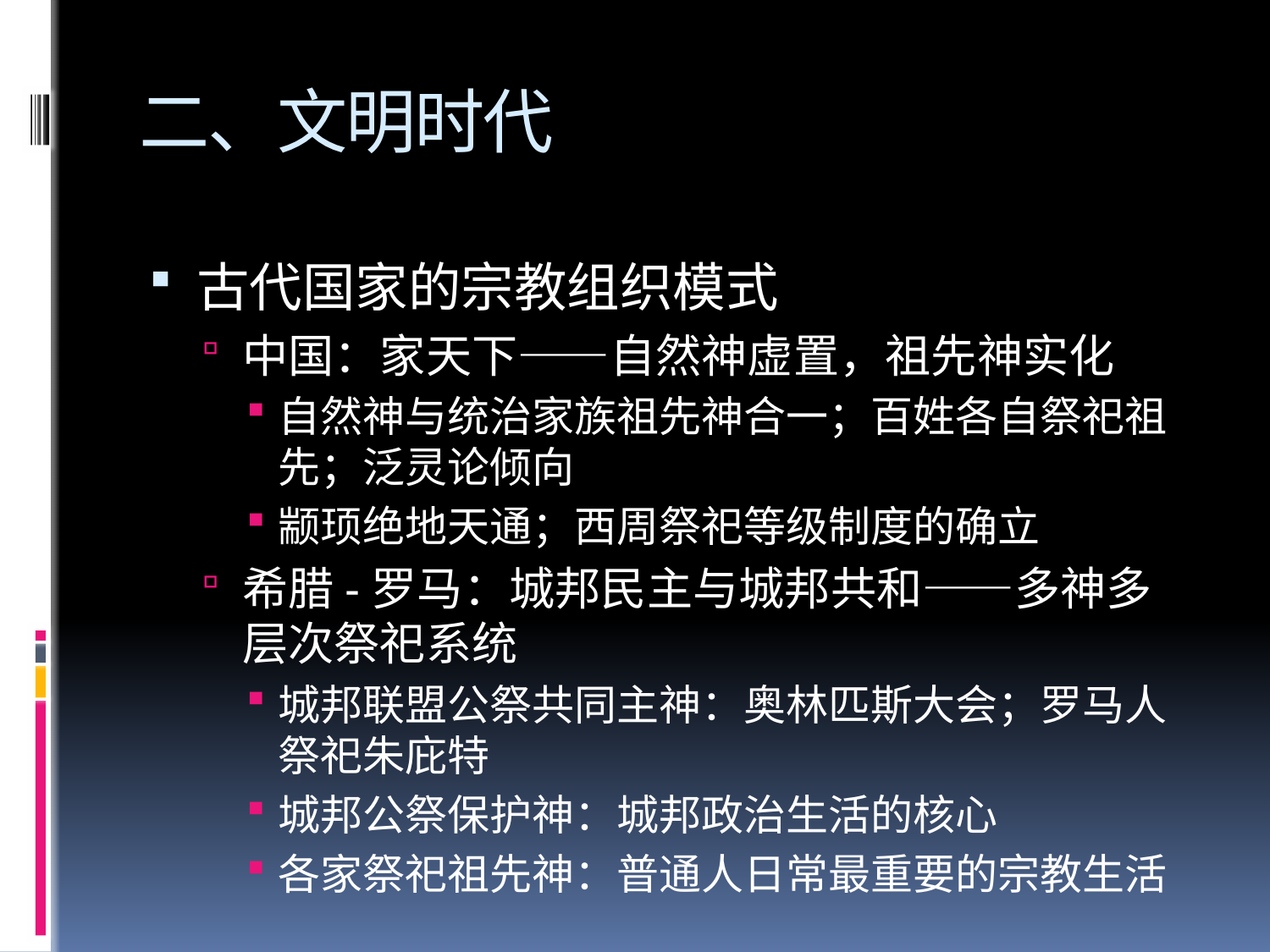

# 二、文明时代
古代国家的宗教组织模式
中国：家天下——自然神虚置，祖先神实化
自然神与统治家族祖先神合一；百姓各自祭祀祖先；泛灵论倾向
颛顼绝地天通；西周祭祀等级制度的确立
希腊-罗马：城邦民主与城邦共和——多神多层次祭祀系统
城邦联盟公祭共同主神：奥林匹斯大会；罗马人祭祀朱庇特
城邦公祭保护神：城邦政治生活的核心
各家祭祀祖先神：普通人日常最重要的宗教生活